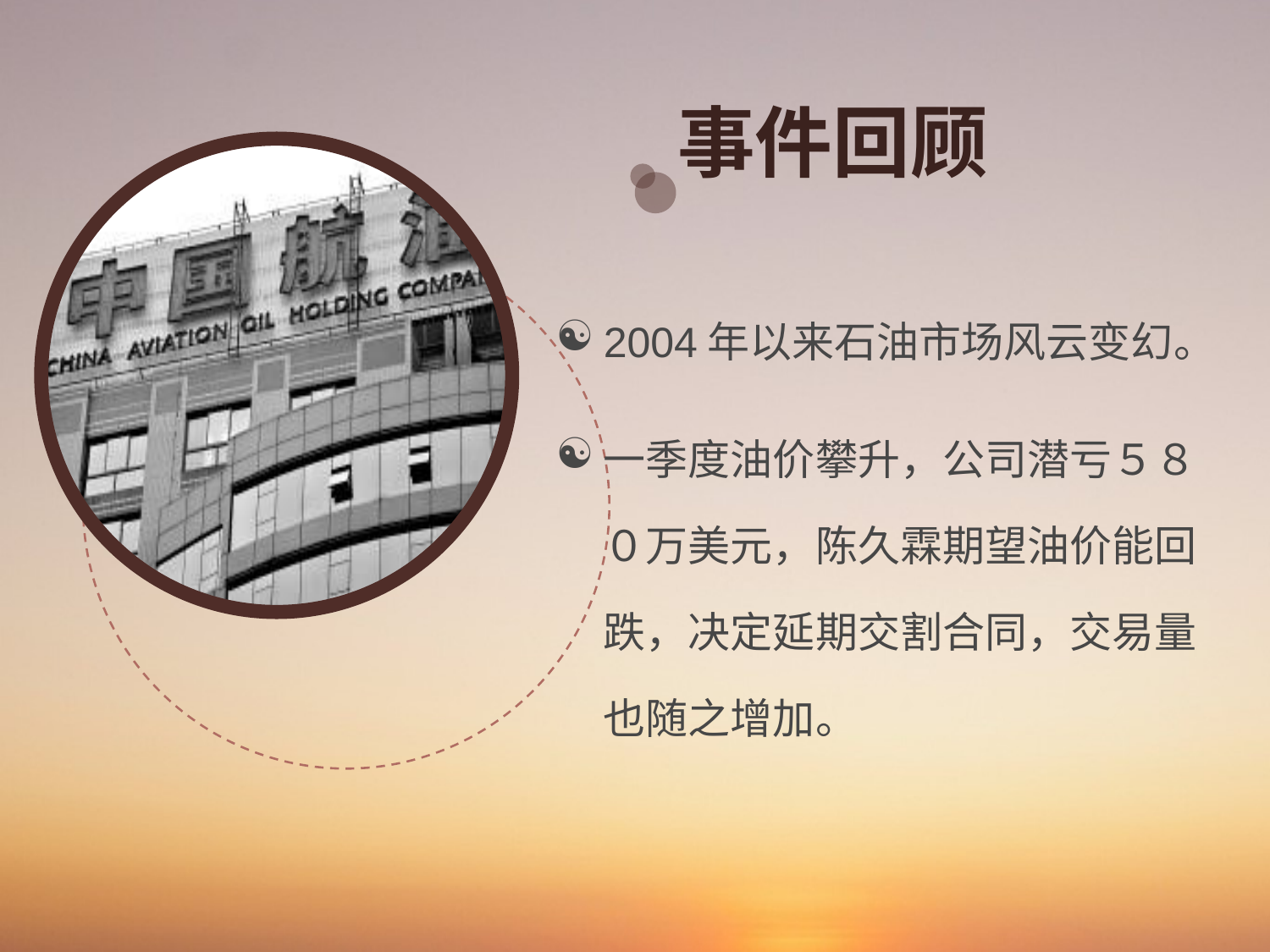

事件回顾

2004年以来石油市场风云变幻。
一季度油价攀升，公司潜亏５８０万美元，陈久霖期望油价能回跌，决定延期交割合同，交易量也随之增加。